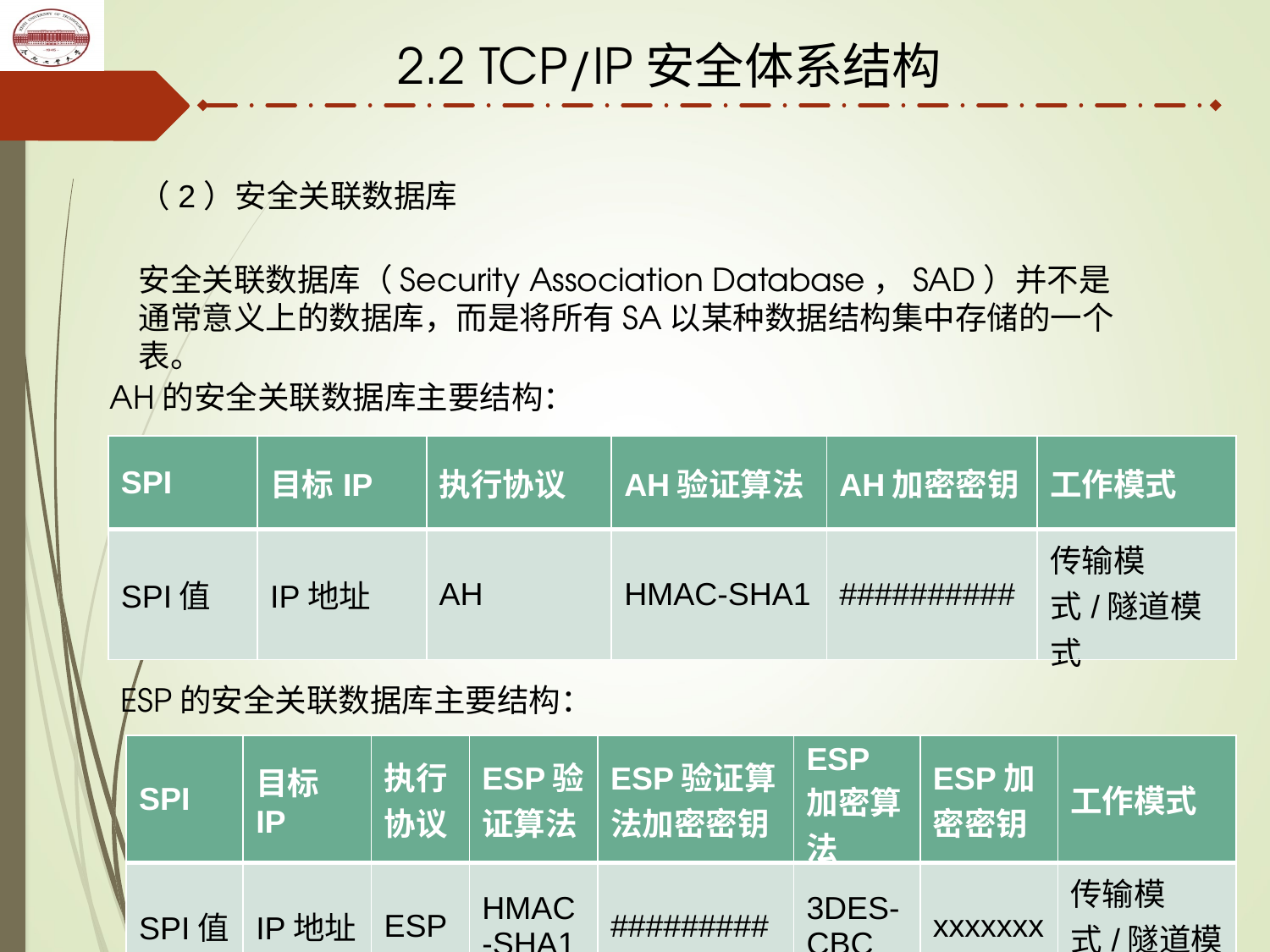

2.2 TCP/IP安全体系结构
（2）安全关联数据库
安全关联数据库（Security Association Database，SAD）并不是通常意义上的数据库，而是将所有SA以某种数据结构集中存储的一个表。
AH的安全关联数据库主要结构：
| SPI | 目标IP | 执行协议 | AH验证算法 | AH加密密钥 | 工作模式 |
| --- | --- | --- | --- | --- | --- |
| SPI值 | IP地址 | AH | HMAC-SHA1 | ########## | 传输模式/隧道模式 |
ESP的安全关联数据库主要结构：
| SPI | 目标IP | 执行协议 | ESP验证算法 | ESP验证算法加密密钥 | ESP加密算法 | ESP加密密钥 | 工作模式 |
| --- | --- | --- | --- | --- | --- | --- | --- |
| SPI值 | IP地址 | ESP | HMAC-SHA1 | ######### | 3DES-CBC | xxxxxxx | 传输模式/隧道模式 |